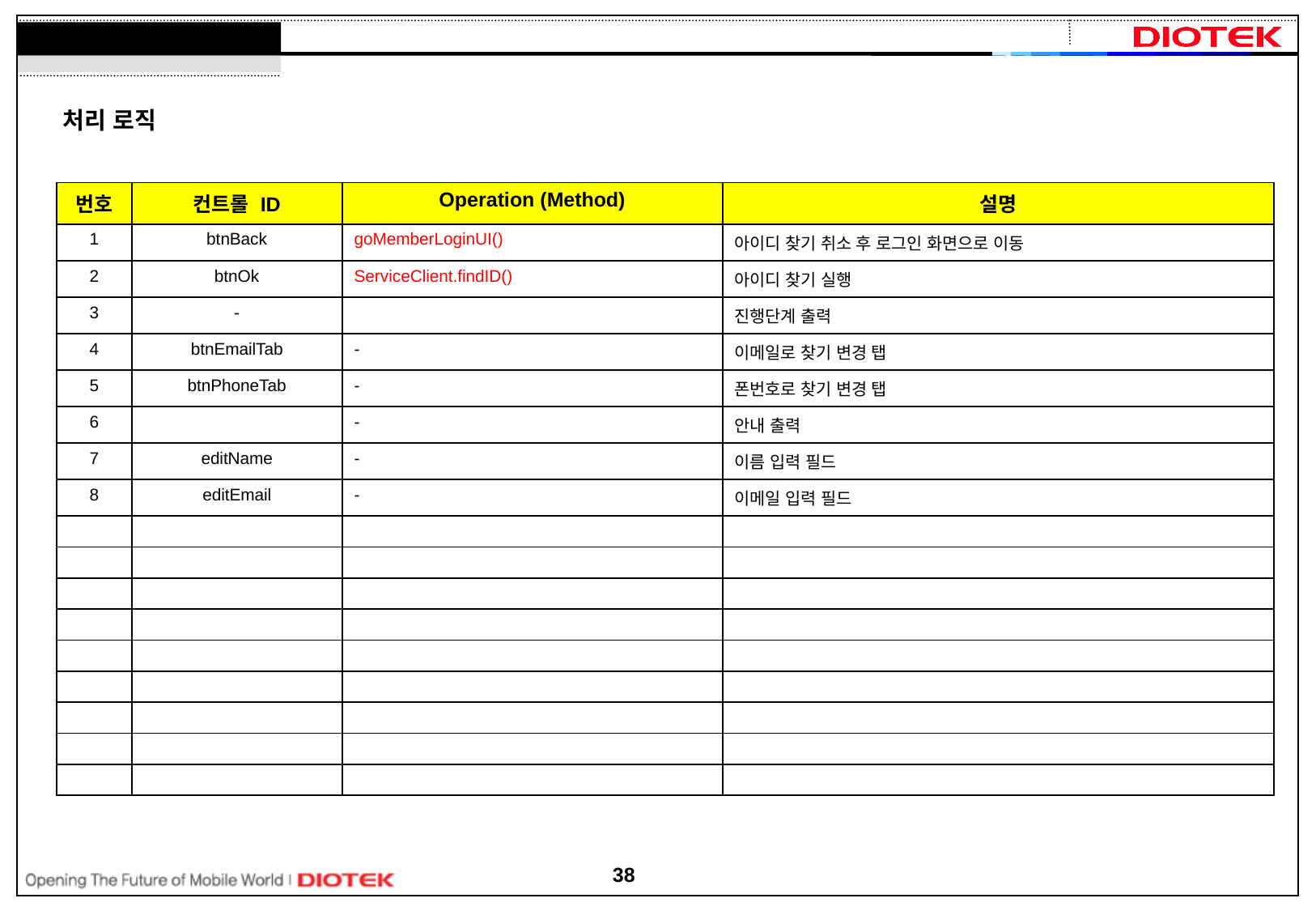

처리 로직
| 번호 | 컨트롤 ID | Operation (Method) | 설명 |
| --- | --- | --- | --- |
| 1 | btnBack | goMemberLoginUI() | 아이디 찾기 취소 후 로그인 화면으로 이동 |
| 2 | btnOk | ServiceClient.findID() | 아이디 찾기 실행 |
| 3 | - |  | 진행단계 출력 |
| 4 | btnEmailTab | - | 이메일로 찾기 변경 탭 |
| 5 | btnPhoneTab | - | 폰번호로 찾기 변경 탭 |
| 6 |  | - | 안내 출력 |
| 7 | editName | - | 이름 입력 필드 |
| 8 | editEmail | - | 이메일 입력 필드 |
|  |  |  |  |
|  |  |  |  |
|  |  |  |  |
|  |  |  |  |
|  |  |  |  |
|  |  |  |  |
|  |  |  |  |
|  |  |  |  |
|  |  |  |  |